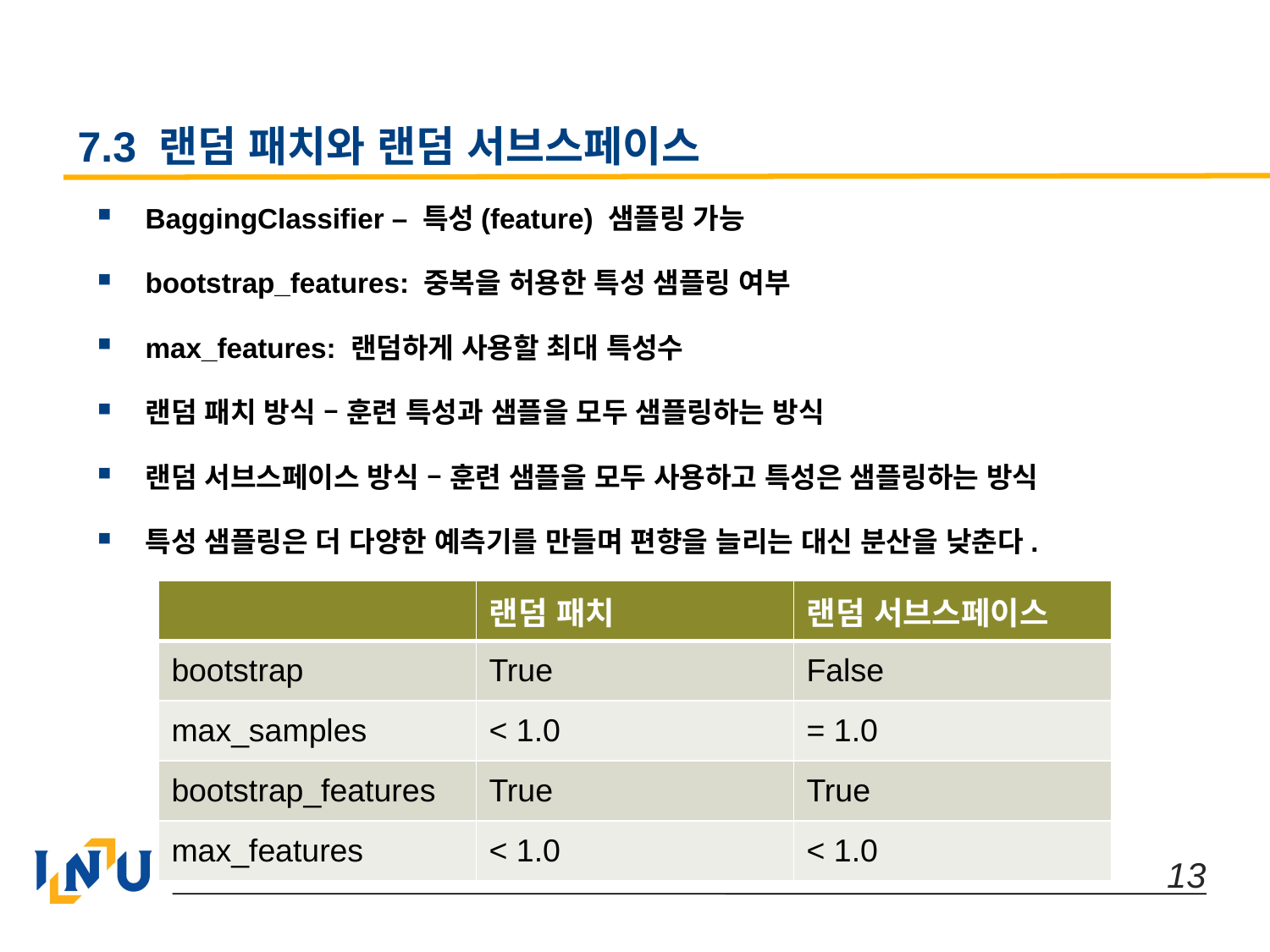

# 7.3 랜덤 패치와 랜덤 서브스페이스
BaggingClassifier – 특성(feature) 샘플링 가능
bootstrap_features: 중복을 허용한 특성 샘플링 여부
max_features: 랜덤하게 사용할 최대 특성수
랜덤 패치 방식 – 훈련 특성과 샘플을 모두 샘플링하는 방식
랜덤 서브스페이스 방식 – 훈련 샘플을 모두 사용하고 특성은 샘플링하는 방식
특성 샘플링은 더 다양한 예측기를 만들며 편향을 늘리는 대신 분산을 낮춘다.

|  | 랜덤 패치 | 랜덤 서브스페이스 |
| --- | --- | --- |
| bootstrap | True | False |
| max\_samples | < 1.0 | = 1.0 |
| bootstrap\_features | True | True |
| max\_features | < 1.0 | < 1.0 |
 13